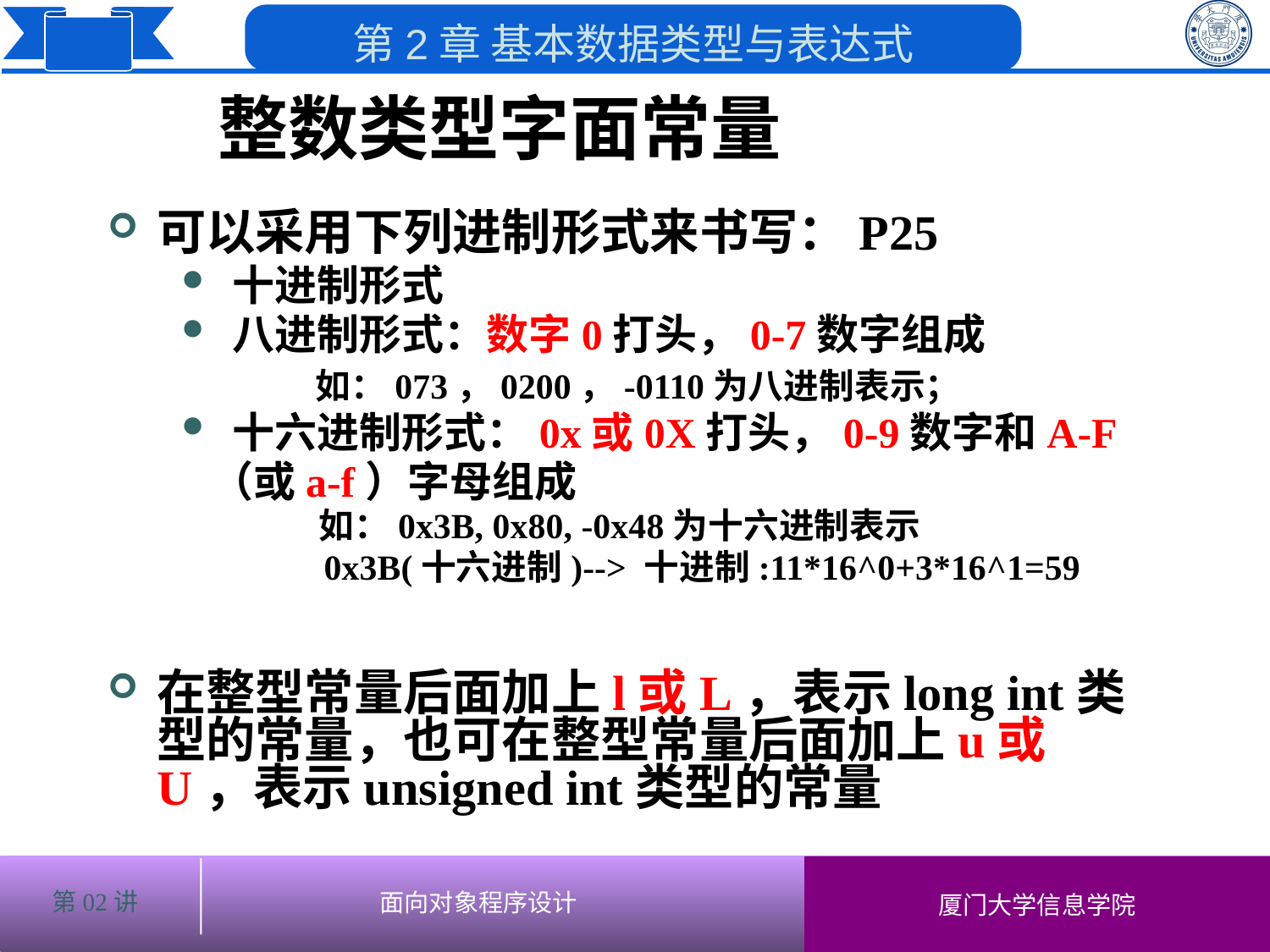

# 整数类型字面常量
可以采用下列进制形式来书写：P25
十进制形式
八进制形式：数字0打头，0-7数字组成
             如：073，0200，-0110为八进制表示；
十六进制形式：0x或0X打头，0-9数字和A-F
  （或a-f）字母组成
                如：0x3B, 0x80, -0x48为十六进制表示
                0x3B(十六进制)--> 十进制:11*16^0+3*16^1=59

在整型常量后面加上l或L，表示long int类型的常量，也可在整型常量后面加上u或U，表示unsigned int类型的常量
18